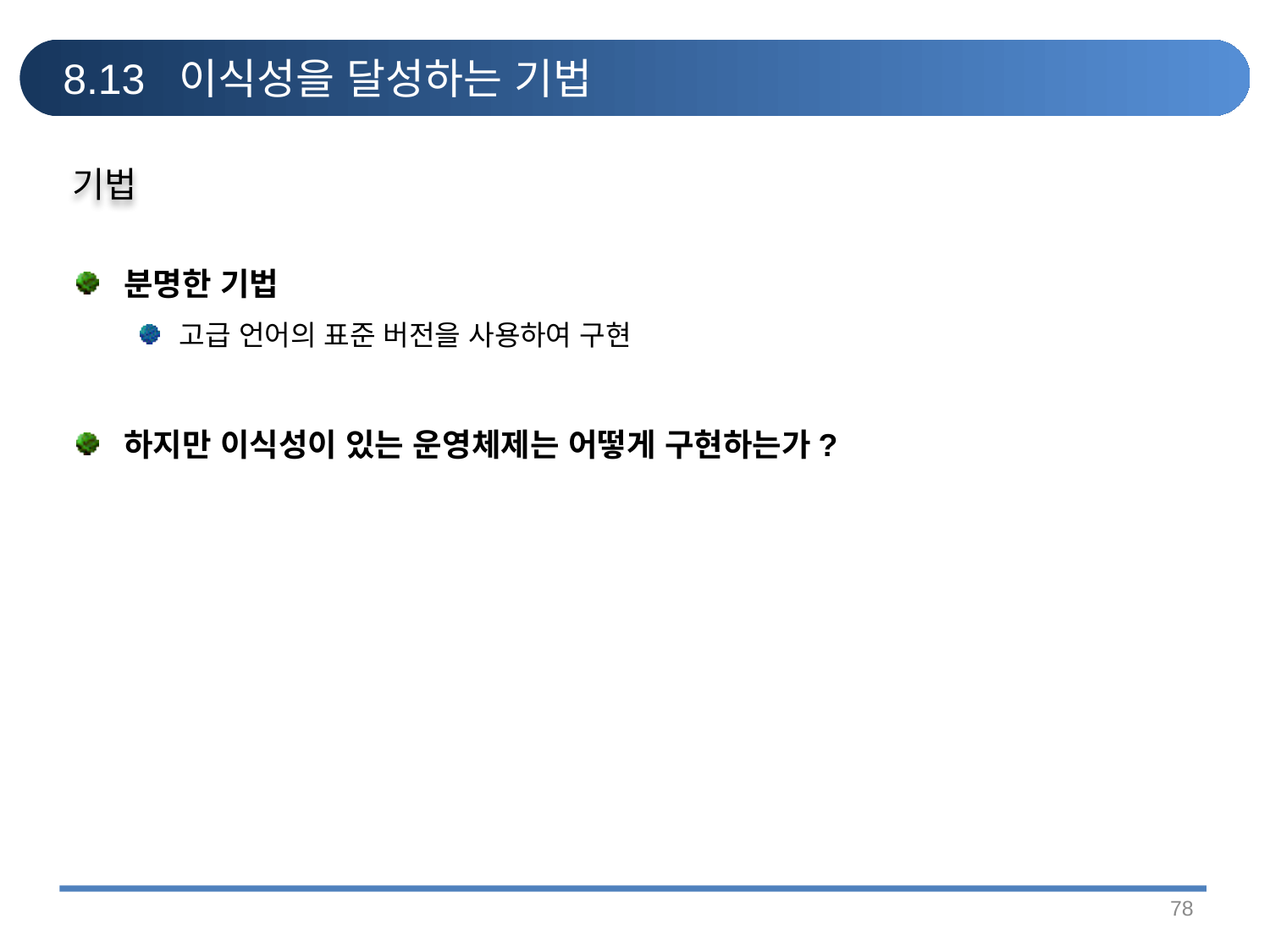

# 8.13  이식성을 달성하는 기법
기법
분명한 기법
고급 언어의 표준 버전을 사용하여 구현

하지만 이식성이 있는 운영체제는 어떻게 구현하는가?

78